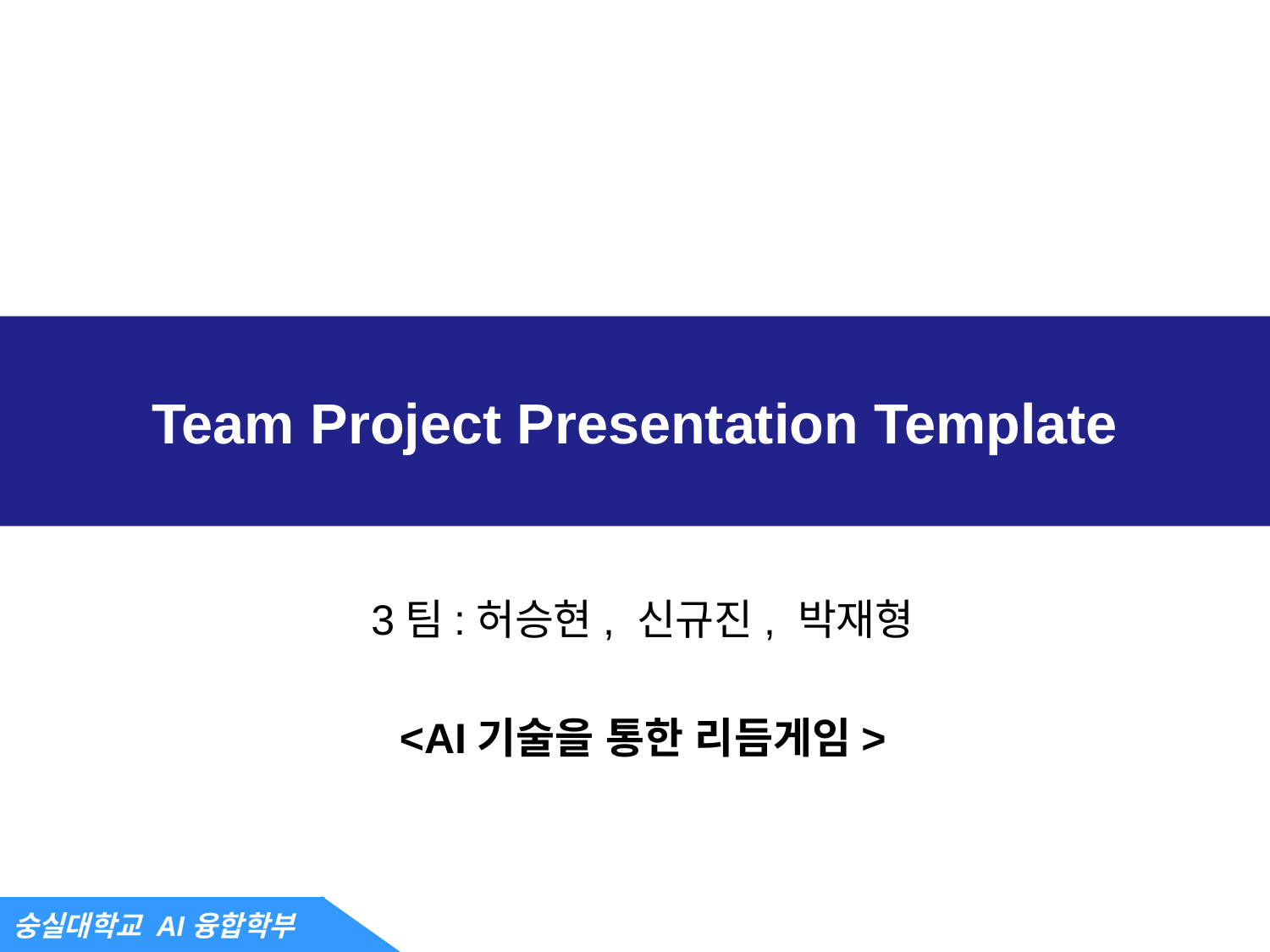

# Team Project Presentation Template
3팀:허승현, 신규진, 박재형

<AI기술을 통한 리듬게임>